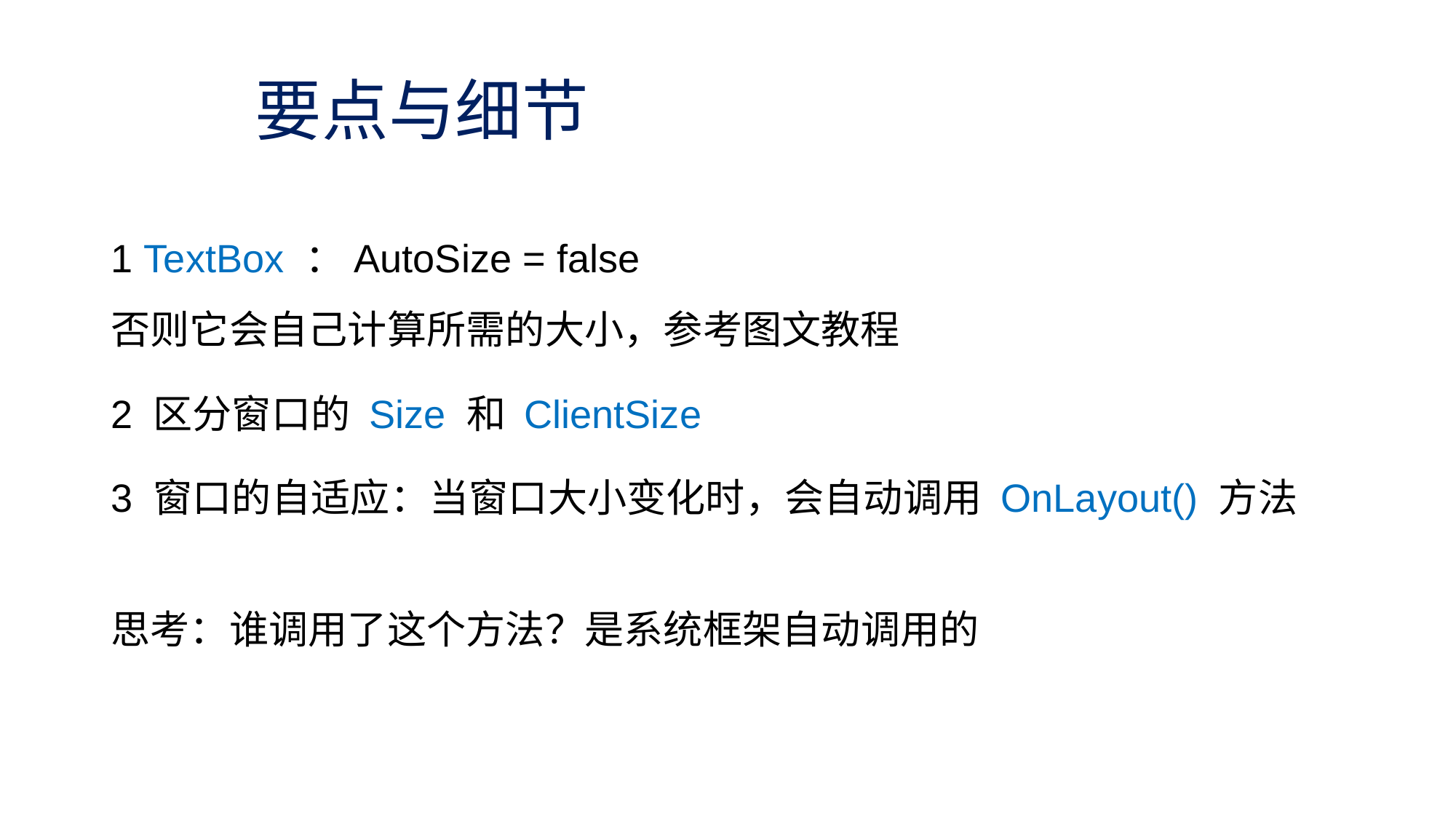

# 要点与细节
1 TextBox ：AutoSize = false
否则它会自己计算所需的大小，参考图文教程
2 区分窗口的 Size 和 ClientSize
3 窗口的自适应：当窗口大小变化时，会自动调用 OnLayout() 方法

思考：谁调用了这个方法？是系统框架自动调用的